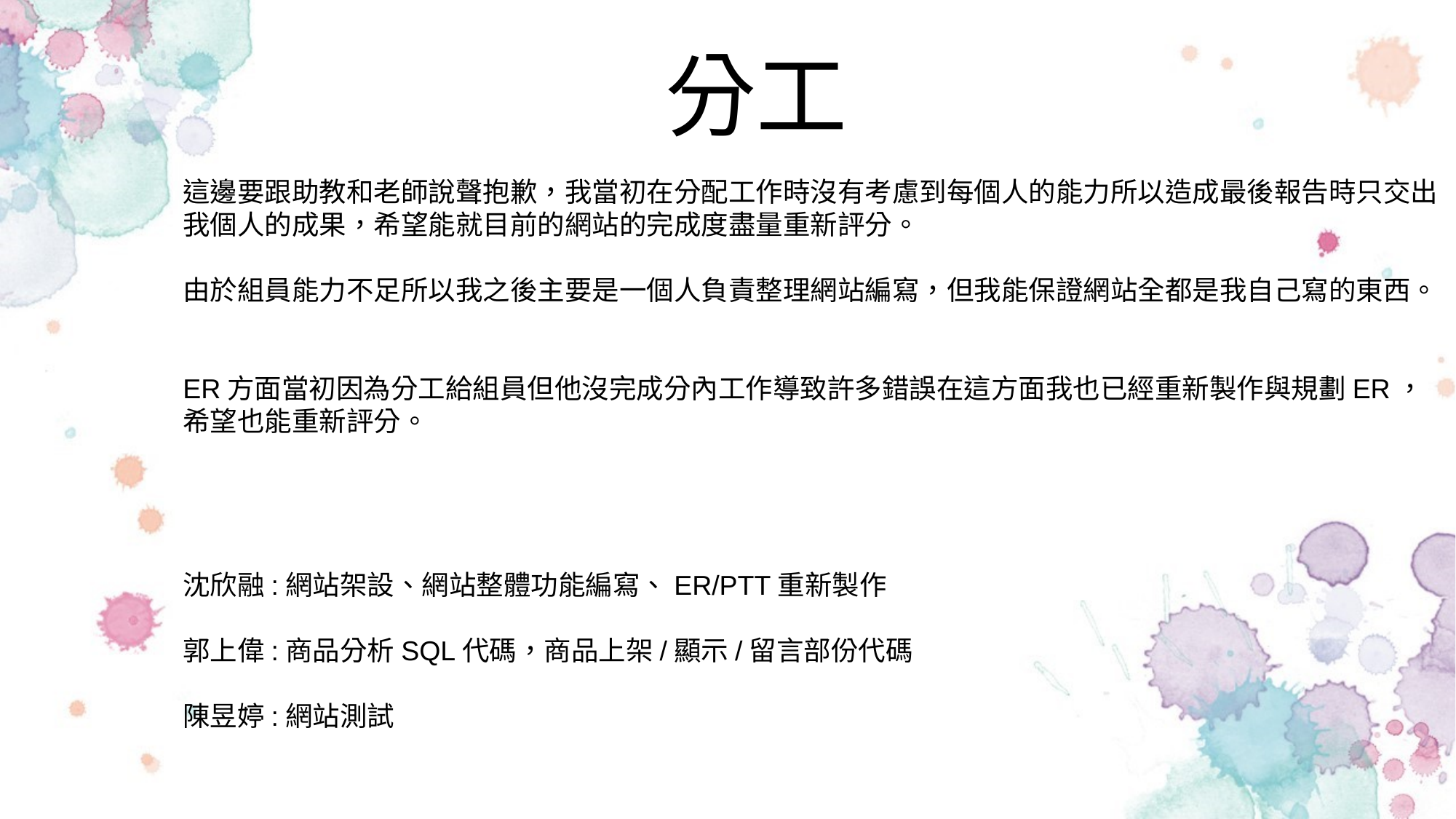

分工
這邊要跟助教和老師說聲抱歉，我當初在分配工作時沒有考慮到每個人的能力所以造成最後報告時只交出
我個人的成果，希望能就目前的網站的完成度盡量重新評分。

由於組員能力不足所以我之後主要是一個人負責整理網站編寫，但我能保證網站全都是我自己寫的東西。

ER方面當初因為分工給組員但他沒完成分內工作導致許多錯誤在這方面我也已經重新製作與規劃ER，
希望也能重新評分。

沈欣融:網站架設、網站整體功能編寫、ER/PTT重新製作

郭上偉:商品分析SQL代碼，商品上架/顯示/留言部份代碼

陳昱婷:網站測試